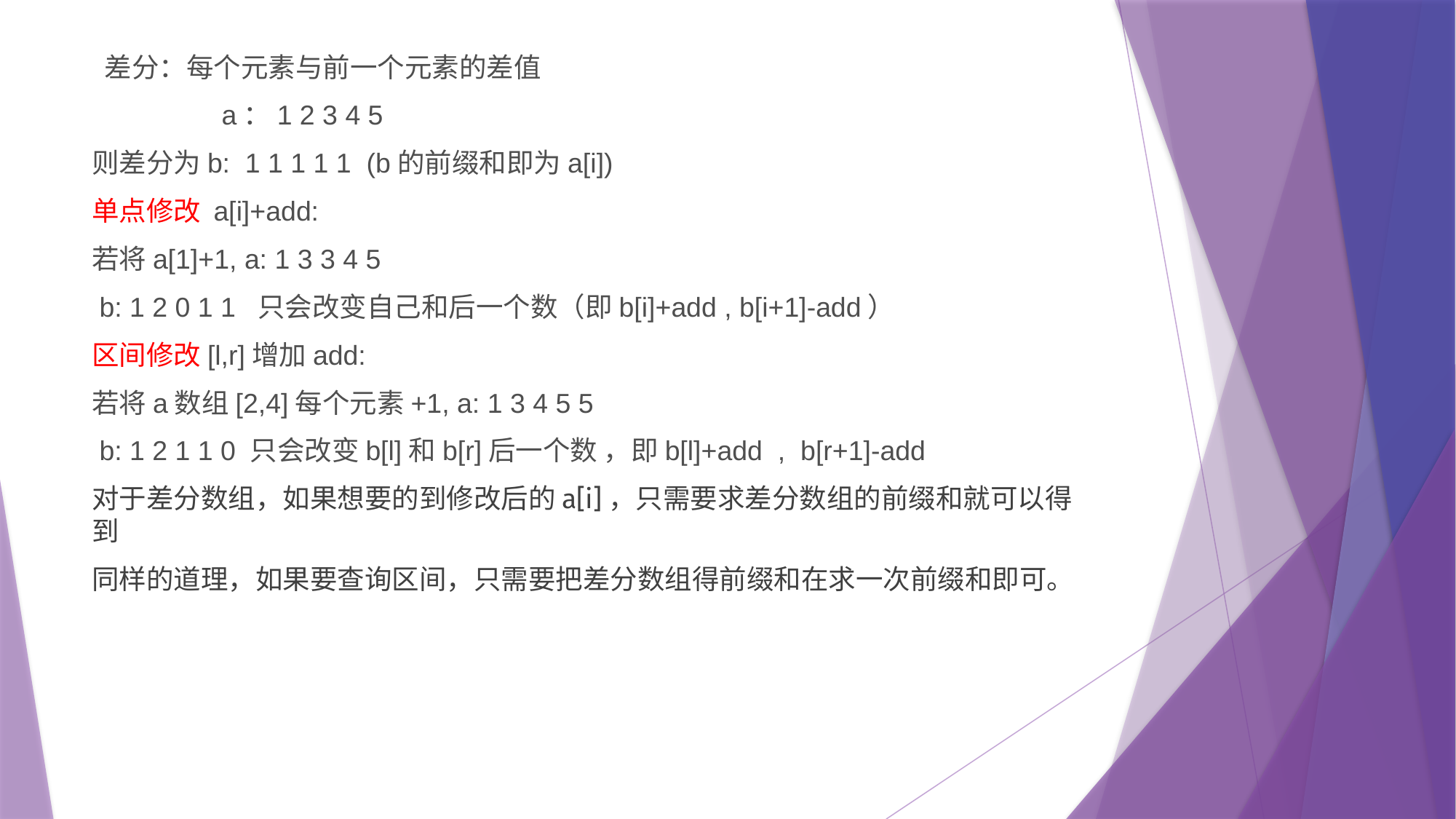

差分：每个元素与前一个元素的差值
                 a：1 2 3 4 5
则差分为b:  1 1 1 1 1  (b的前缀和即为a[i])
单点修改 a[i]+add:
若将a[1]+1, a: 1 3 3 4 5
 b: 1 2 0 1 1  只会改变自己和后一个数（即b[i]+add , b[i+1]-add）
区间修改[l,r]增加add:
若将a数组[2,4]每个元素+1, a: 1 3 4 5 5
 b: 1 2 1 1 0 只会改变b[l]和b[r]后一个数 ，即b[l]+add  ,  b[r+1]-add
对于差分数组，如果想要的到修改后的a[i]，只需要求差分数组的前缀和就可以得到
同样的道理，如果要查询区间，只需要把差分数组得前缀和在求一次前缀和即可。